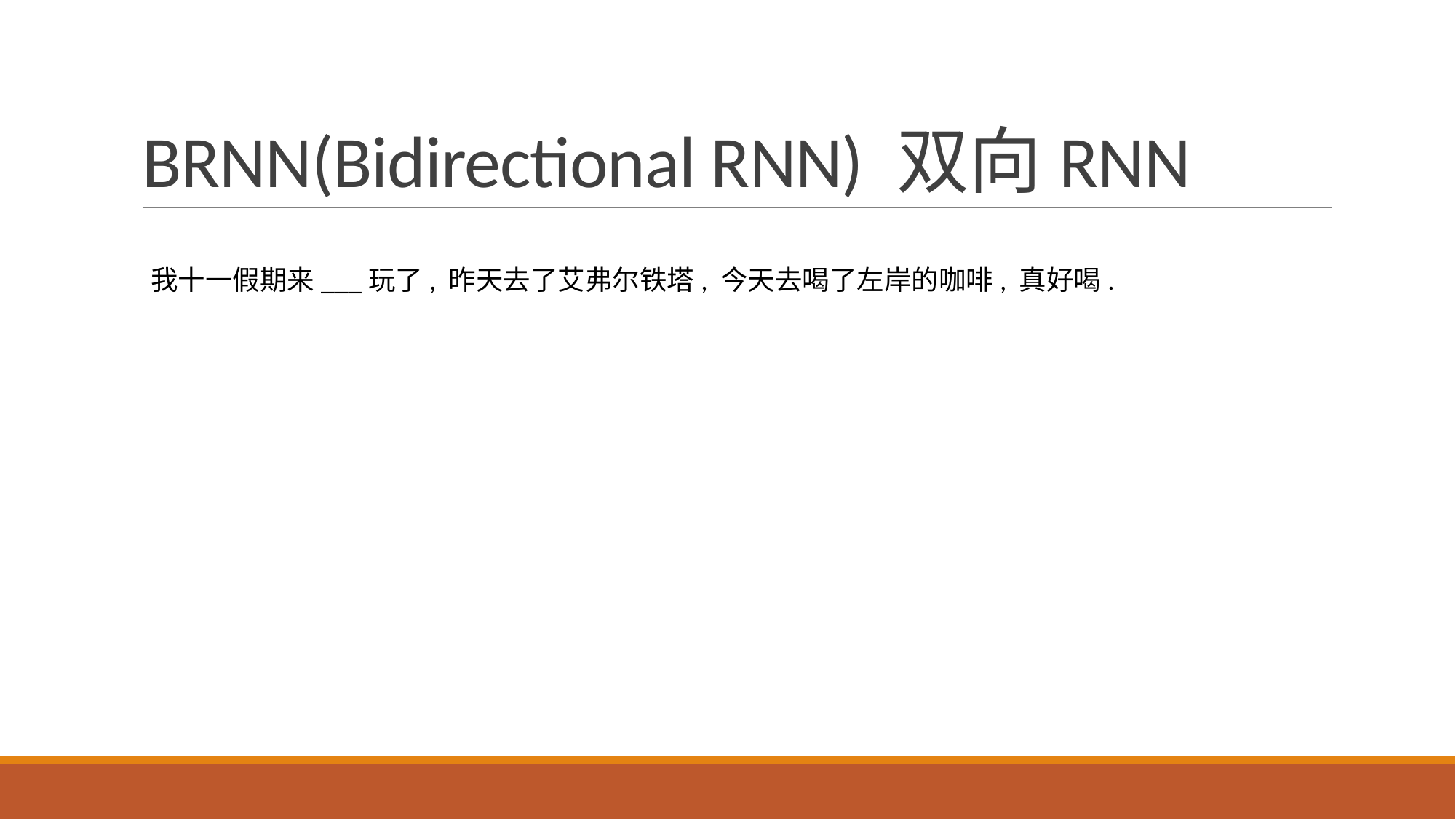

# BRNN(Bidirectional RNN) 双向RNN

我十一假期来___玩了, 昨天去了艾弗尔铁塔, 今天去喝了左岸的咖啡, 真好喝.